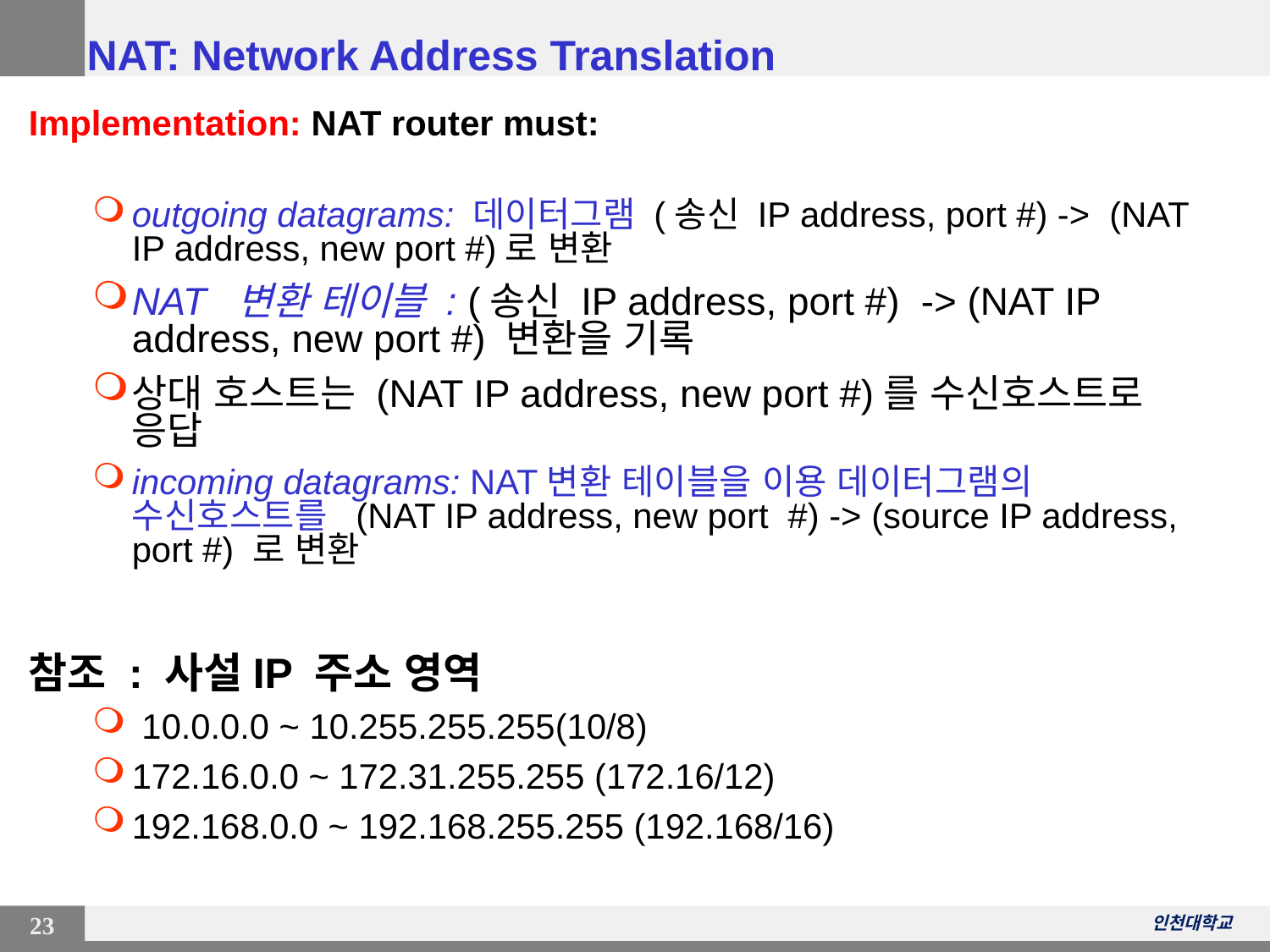

# NAT: Network Address Translation
Implementation: NAT router must:
outgoing datagrams: 데이터그램 (송신 IP address, port #) ->  (NAT IP address, new port #)로 변환
NAT  변환 테이블 : (송신 IP address, port #)  -> (NAT IP address, new port #) 변환을 기록
상대 호스트는 (NAT IP address, new port #)를 수신호스트로 응답
incoming datagrams: NAT변환 테이블을 이용 데이터그램의 수신호스트를  (NAT IP address, new port  #) -> (source IP address, port #) 로 변환

참조 : 사설IP 주소 영역
 10.0.0.0 ~ 10.255.255.255(10/8)
172.16.0.0 ~ 172.31.255.255 (172.16/12)
192.168.0.0 ~ 192.168.255.255 (192.168/16)